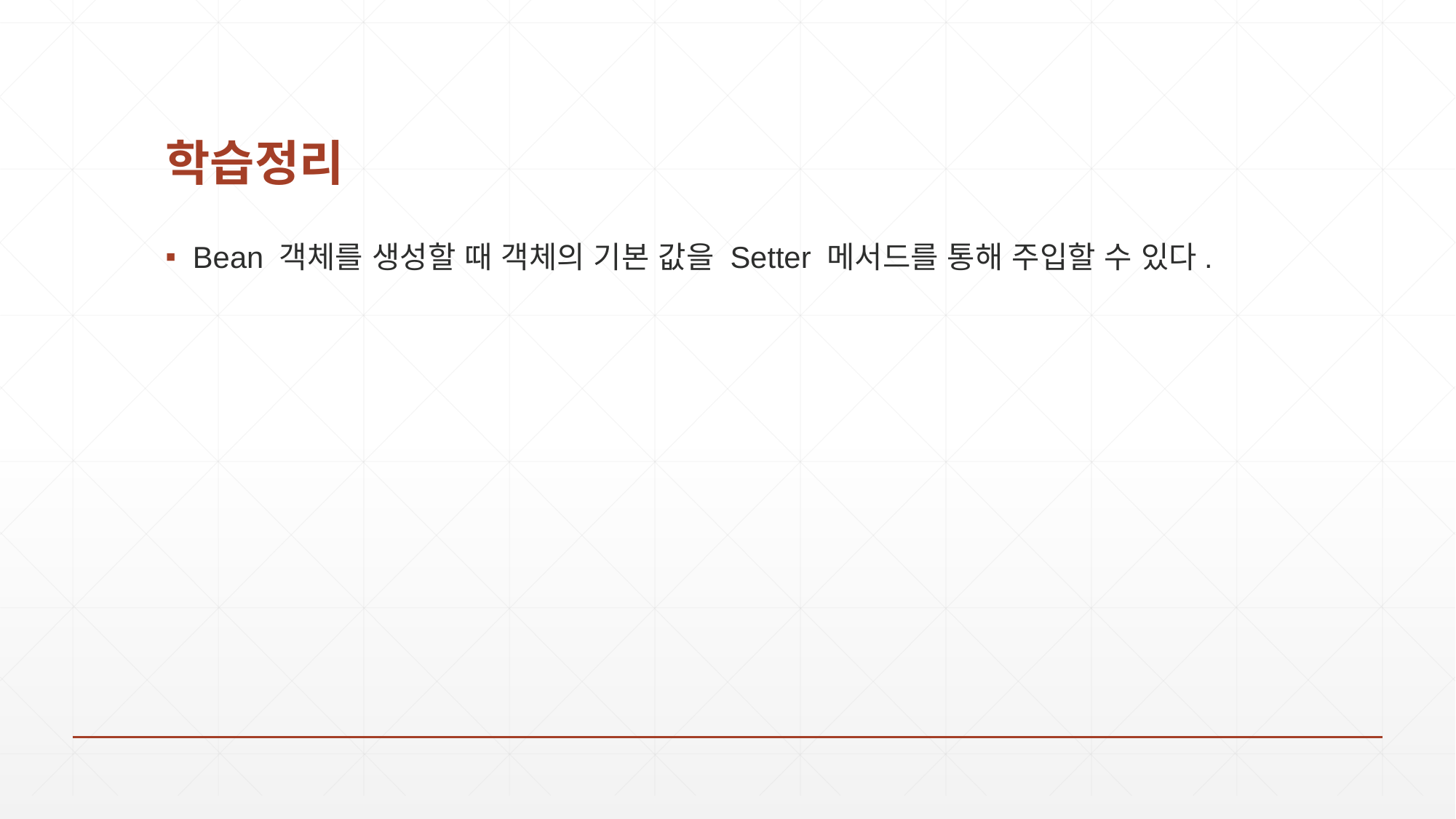

# 학습정리
Bean 객체를 생성할 때 객체의 기본 값을 Setter 메서드를 통해 주입할 수 있다.